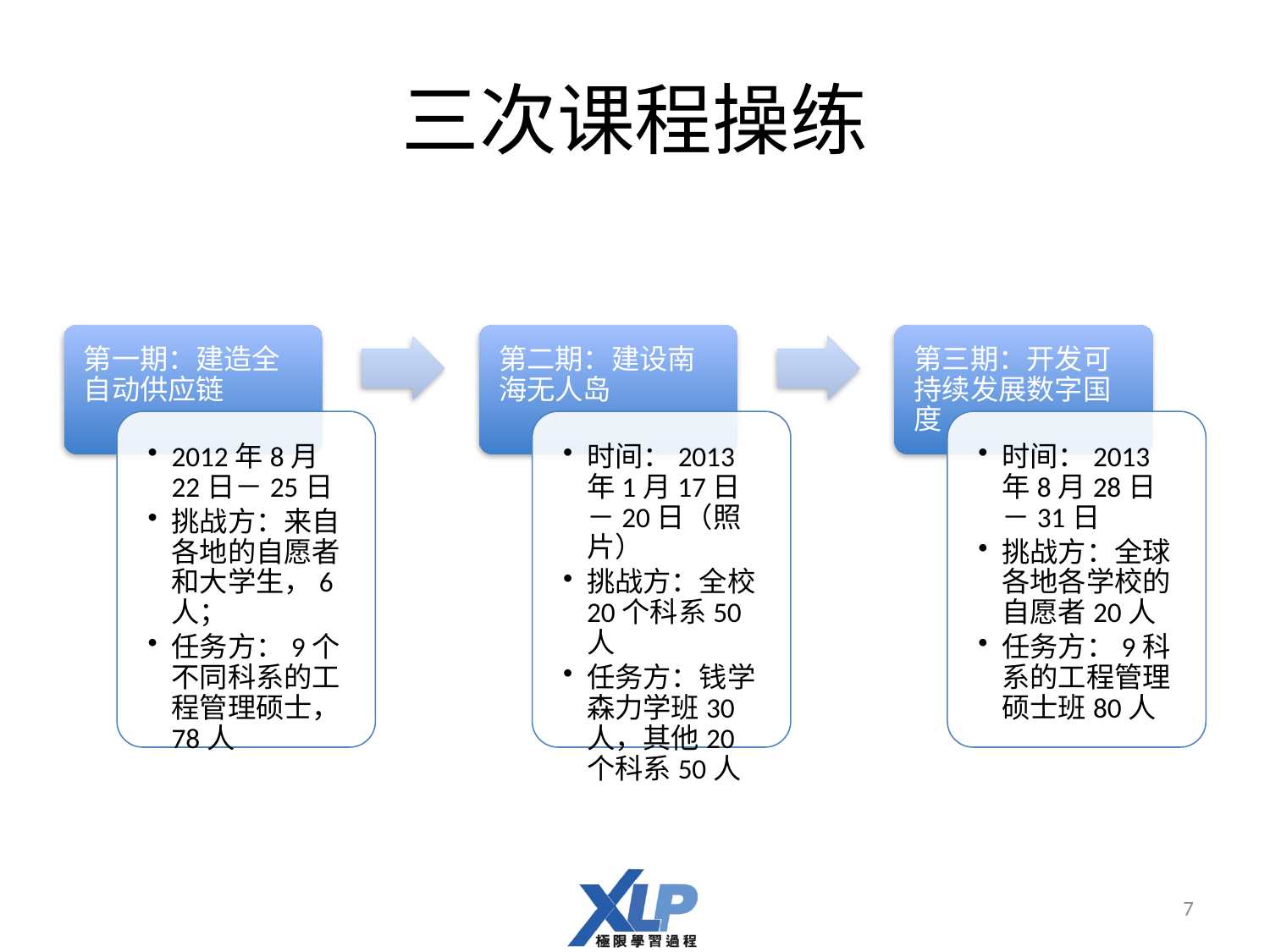

# 三次课程操练
第一期：建造全自动供应链
2012年8月22日－25日
挑战方：来自各地的自愿者和大学生，6人；
任务方：9个不同科系的工程管理硕士，78人

第二期：建设南海无人岛
时间：2013年1月17日－20日（照片）
挑战方：全校20个科系50人
任务方：钱学森力学班30人，其他20个科系50人

第三期：开发可持续发展数字国度
时间：2013年8月28日－31日
挑战方：全球各地各学校的自愿者20人
任务方：9科系的工程管理硕士班80人
7